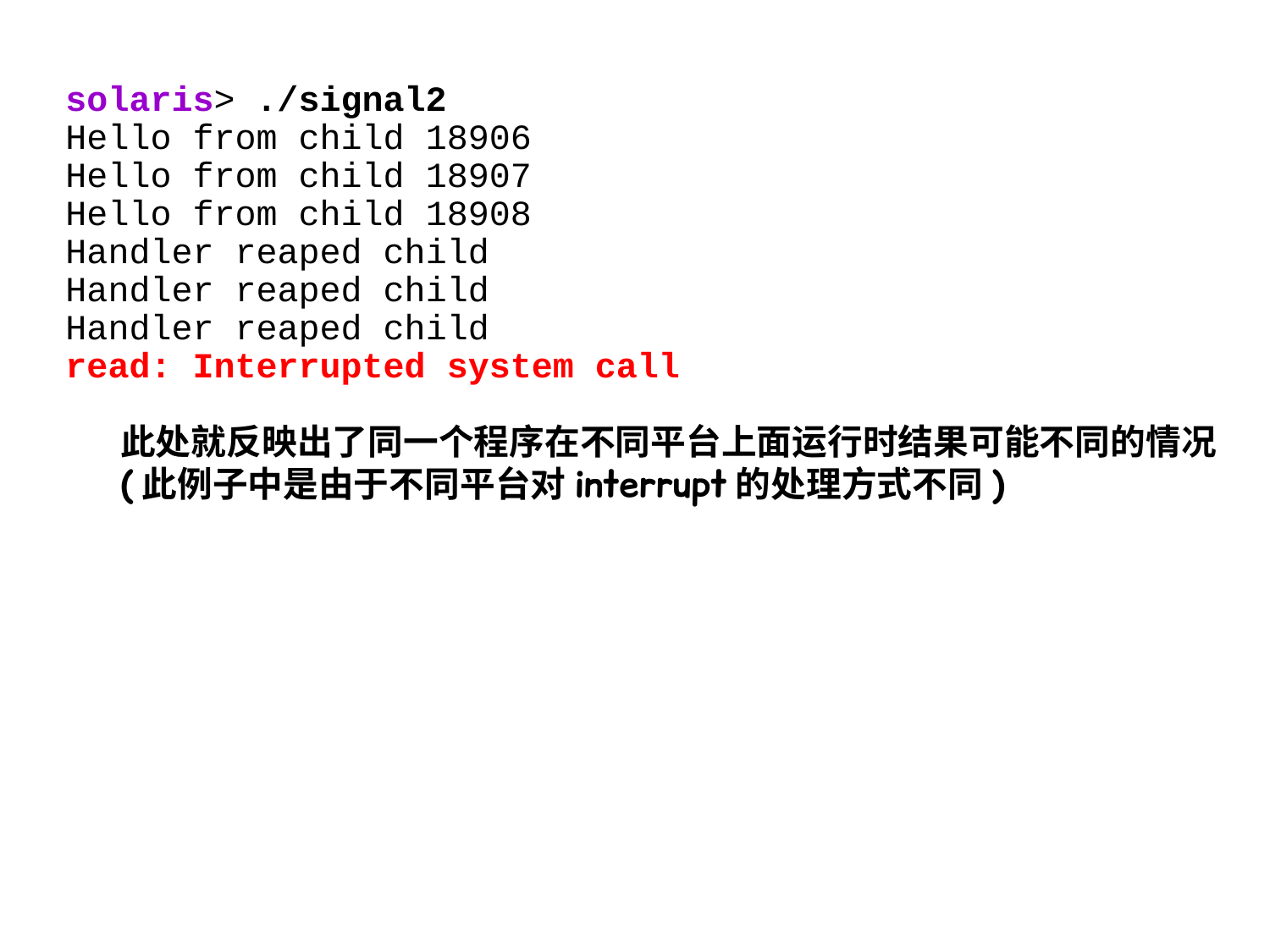

solaris> ./signal2
Hello from child 18906
Hello from child 18907
Hello from child 18908
Handler reaped child
Handler reaped child
Handler reaped child
read: Interrupted system call
此处就反映出了同一个程序在不同平台上面运行时结果可能不同的情况
(此例子中是由于不同平台对interrupt的处理方式不同)
21